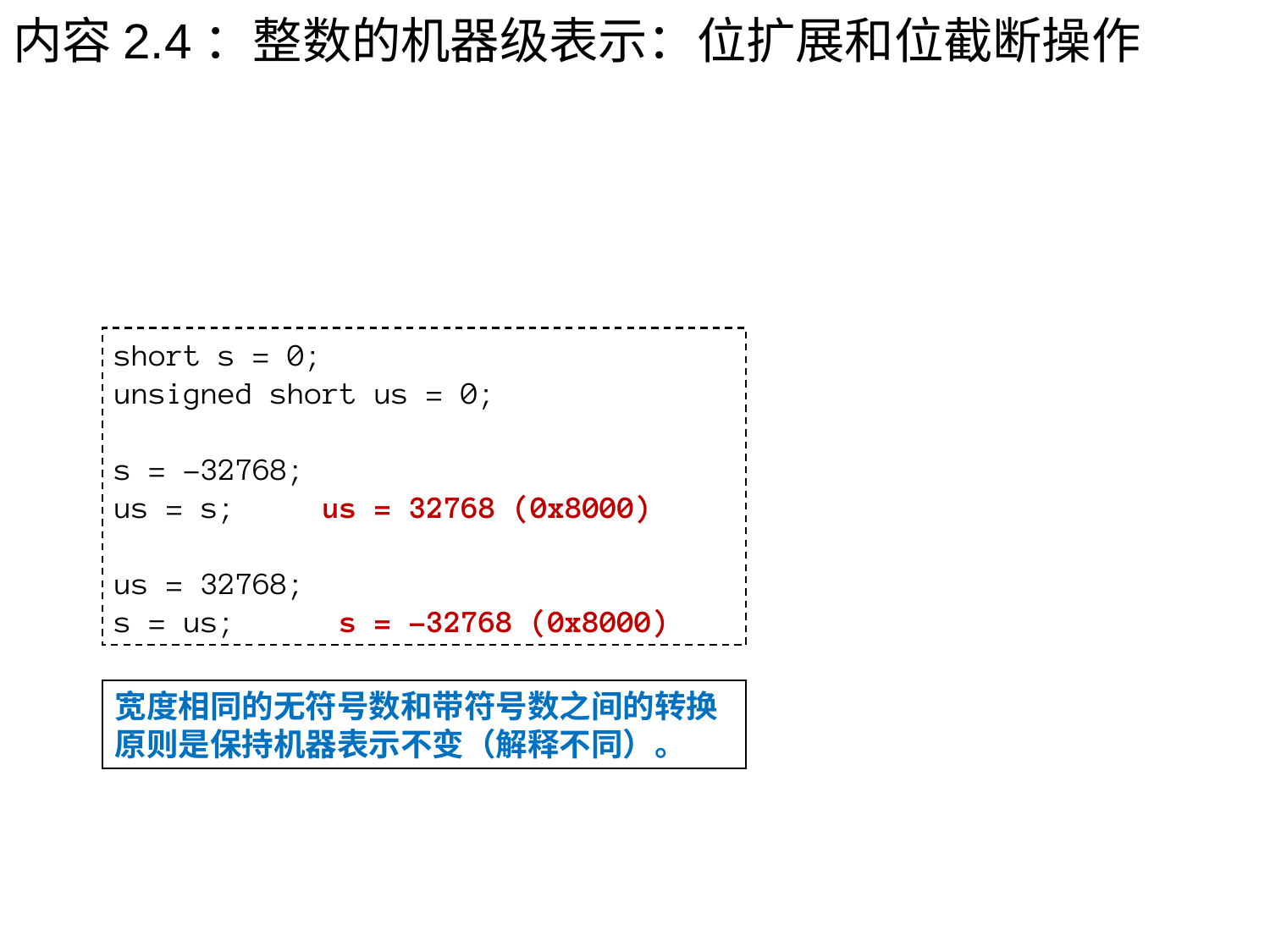

内容2.4：整数的机器级表示：位扩展和位截断操作
short s = 0;
unsigned short us = 0;

s = -32768;
us = s;     us = 32768 (0x8000)

us = 32768;
s = us;      s = -32768 (0x8000)
宽度相同的无符号数和带符号数之间的转换原则是保持机器表示不变（解释不同）。